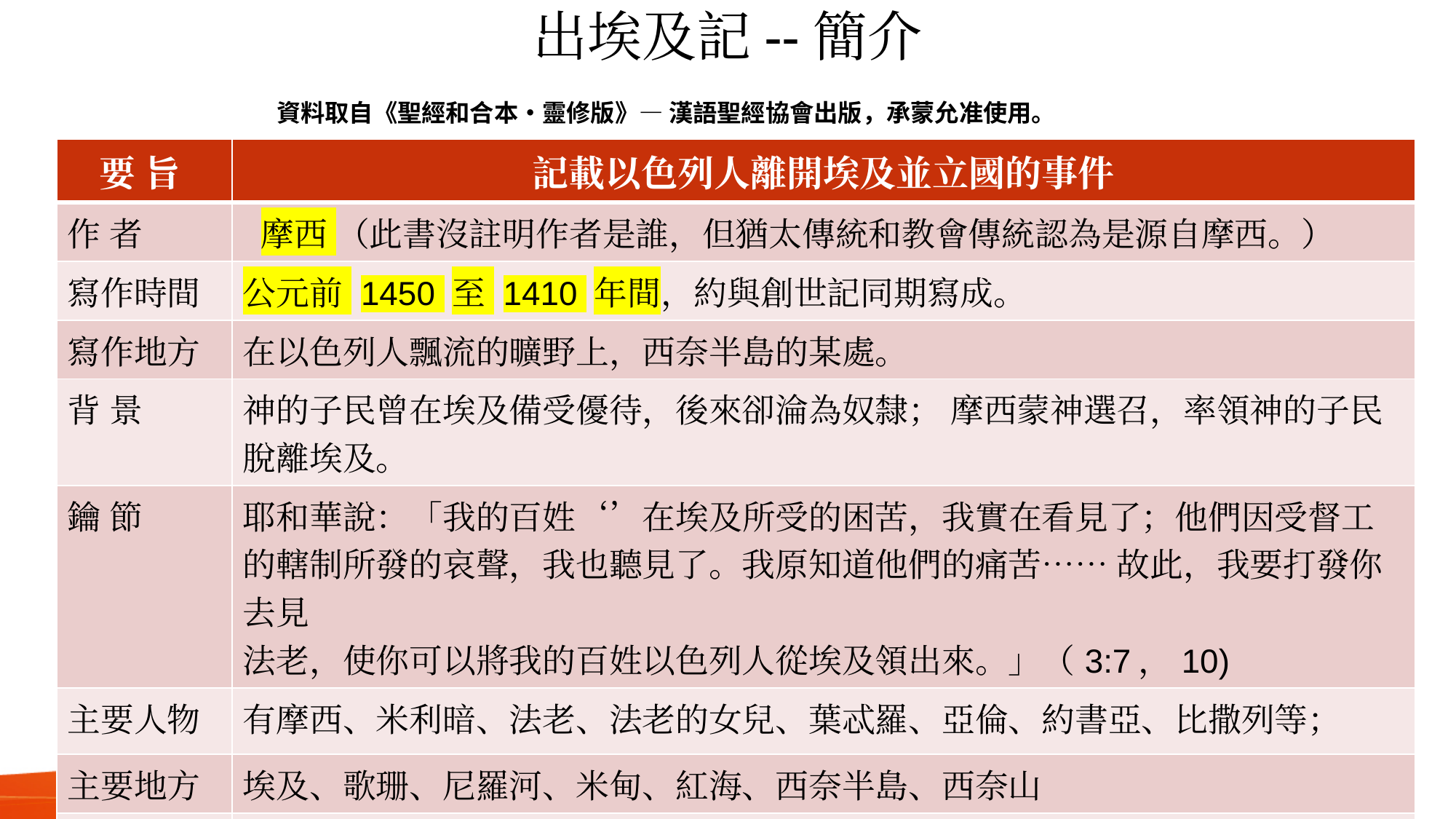

# 出埃及記--簡介
資料取自《聖經和合本・靈修版》— 漢語聖經協會出版，承蒙允准使用。
| 要 旨 | 記載以色列人離開埃及並立國的事件 |
| --- | --- |
| 作 者 | 摩西 （此書沒註明作者是誰，但猶太傳統和教會傳統認為是源自摩西。） |
| 寫作時間 | 公元前 1450 至 1410 年間，約與創世記同期寫成。 |
| 寫作地方 | 在以色列人飄流的曠野上，西奈半島的某處。 |
| 背 景 | 神的子民曾在埃及備受優待，後來卻淪為奴隸； 摩西蒙神選召，率領神的子民脫離埃及。 |
| 鑰 節 | 耶和華說：「我的百姓‘’在埃及所受的困苦，我實在看見了；他們因受督工的轄制所發的哀聲，我也聽見了。我原知道他們的痛苦…… 故此，我要打發你去見 法老，使你可以將我的百姓以色列人從埃及領出來。」（3:7，10) |
| 主要人物 | 有摩西、米利暗、法老、法老的女兒、葉忒羅、亞倫、約書亞、比撒列等； |
| 主要地方 | 埃及、歌珊、尼羅河、米甸、紅海、西奈半島、西奈山 |
| 特 色 | 此書記載了眾多神蹟，比舊約其他書卷都多；全書最重要的部分是第20章，記載神頒佈十條誡命。 |